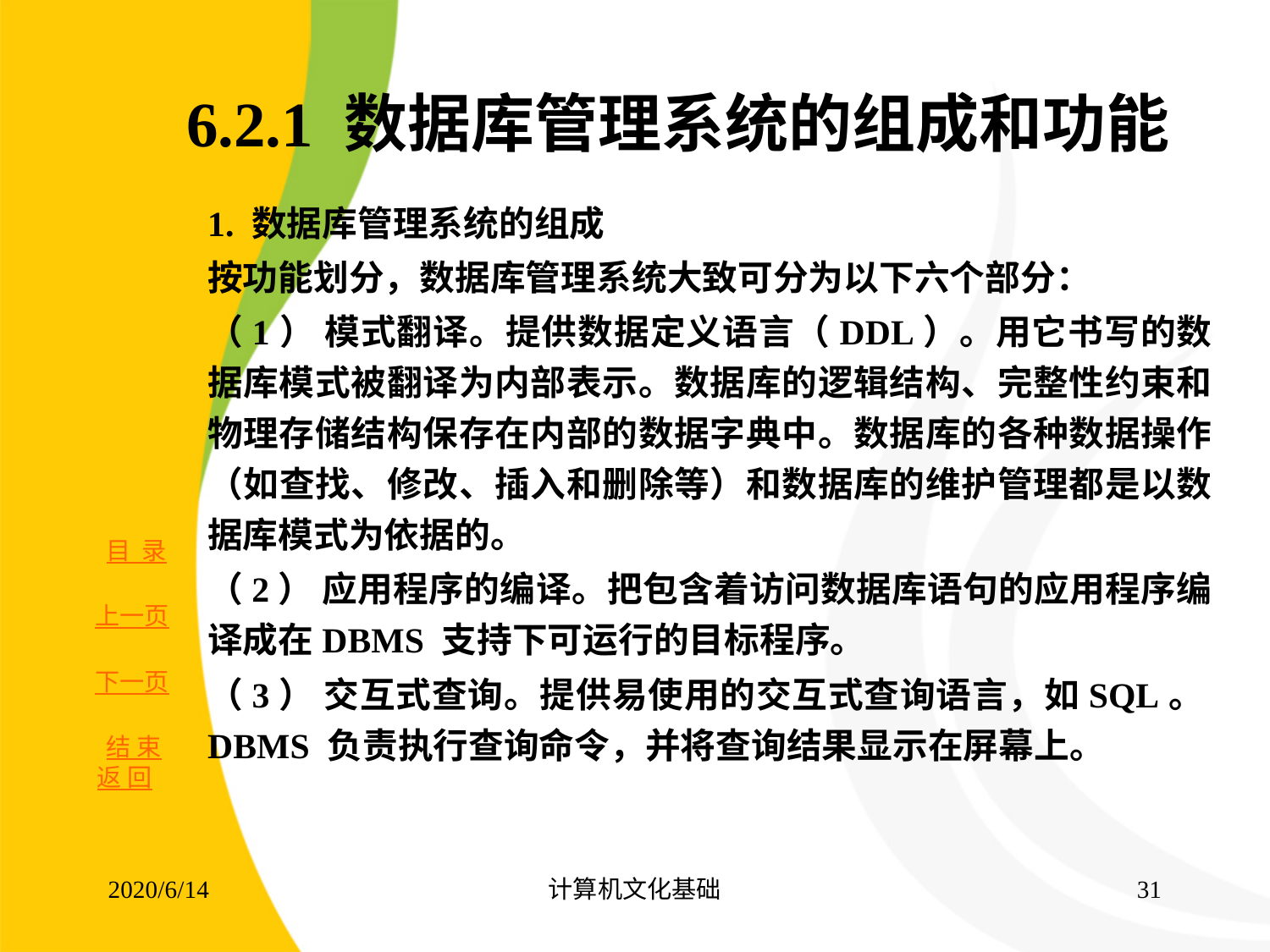

# 6.2.1 数据库管理系统的组成和功能
1. 数据库管理系统的组成
按功能划分，数据库管理系统大致可分为以下六个部分：
（1） 模式翻译。提供数据定义语言（DDL）。用它书写的数据库模式被翻译为内部表示。数据库的逻辑结构、完整性约束和物理存储结构保存在内部的数据字典中。数据库的各种数据操作（如查找、修改、插入和删除等）和数据库的维护管理都是以数据库模式为依据的。
（2） 应用程序的编译。把包含着访问数据库语句的应用程序编译成在DBMS 支持下可运行的目标程序。
（3） 交互式查询。提供易使用的交互式查询语言，如SQL。DBMS 负责执行查询命令，并将查询结果显示在屏幕上。
返 回
2020/6/14
计算机文化基础
31